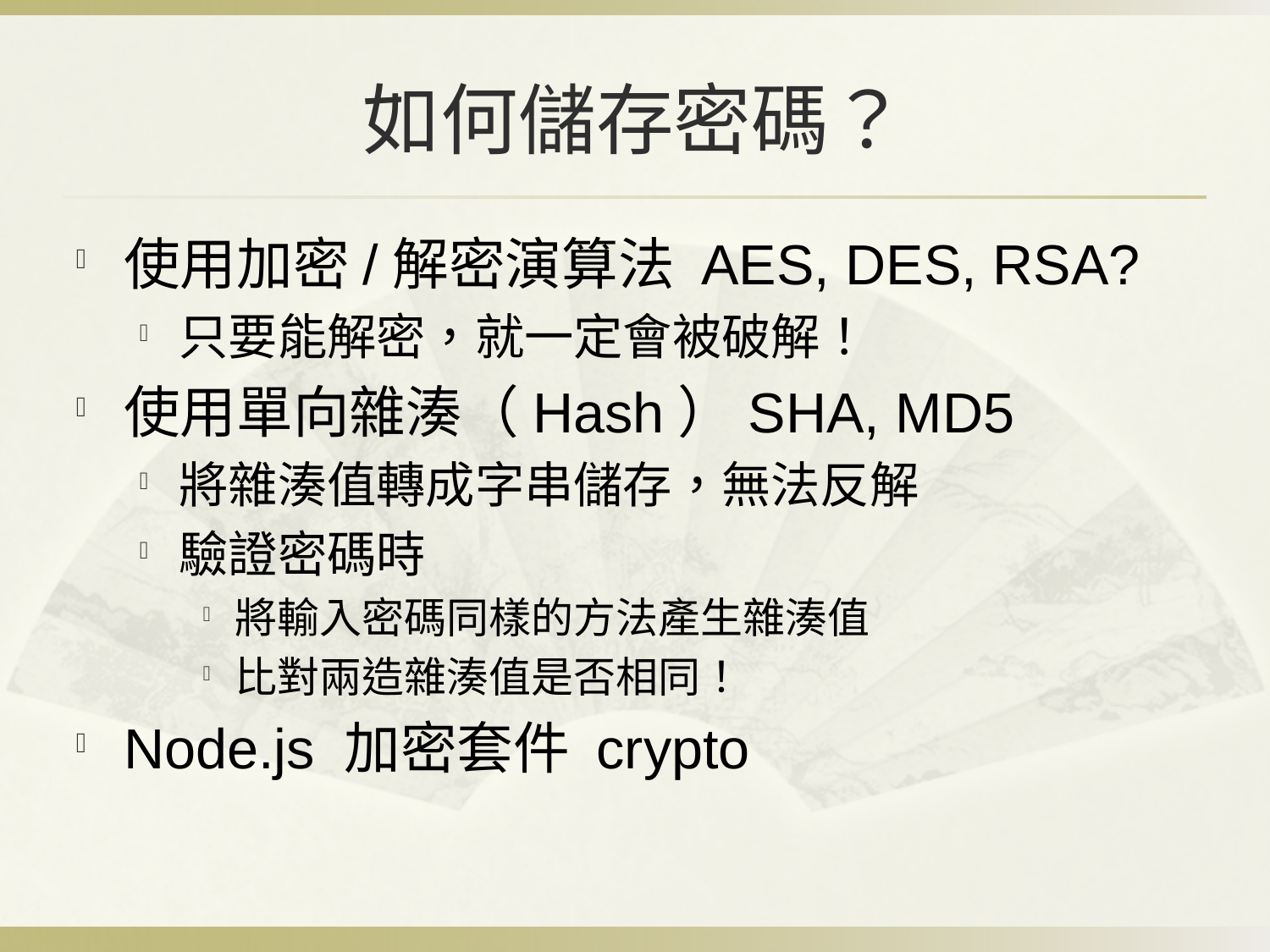

# 如何儲存密碼？
使用加密/解密演算法 AES, DES, RSA?
只要能解密，就一定會被破解！
使用單向雜湊（Hash）SHA, MD5
將雜湊值轉成字串儲存，無法反解
驗證密碼時
將輸入密碼同樣的方法產生雜湊值
比對兩造雜湊值是否相同！
Node.js 加密套件 crypto